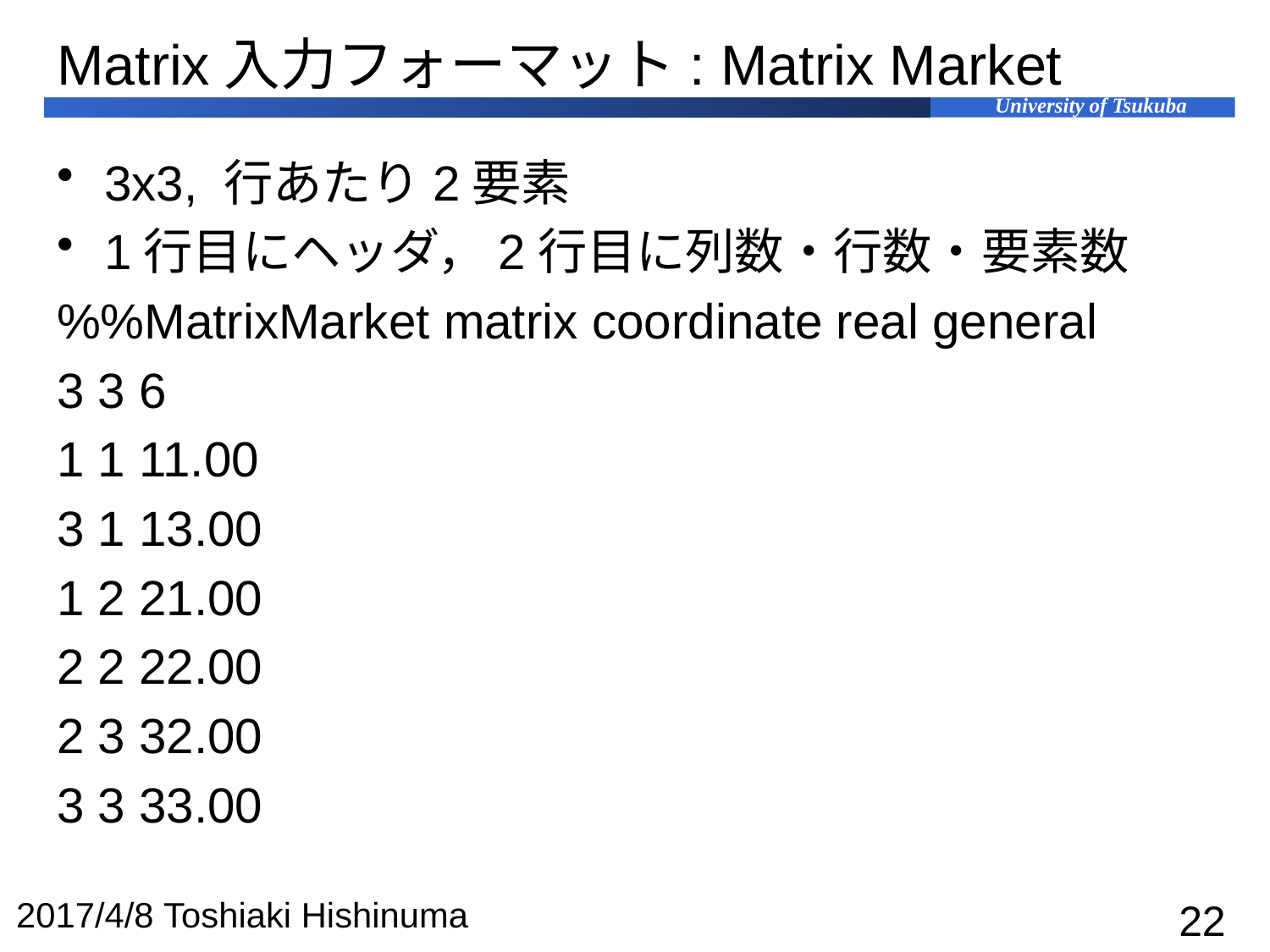

# Matrix入力フォーマット: Matrix Market
3x3, 行あたり2要素
1行目にヘッダ，2行目に列数・行数・要素数
%%MatrixMarket matrix coordinate real general
3 3 6
1 1 11.00
3 1 13.00
1 2 21.00
2 2 22.00
2 3 32.00
3 3 33.00
2017/4/8 Toshiaki Hishinuma
22